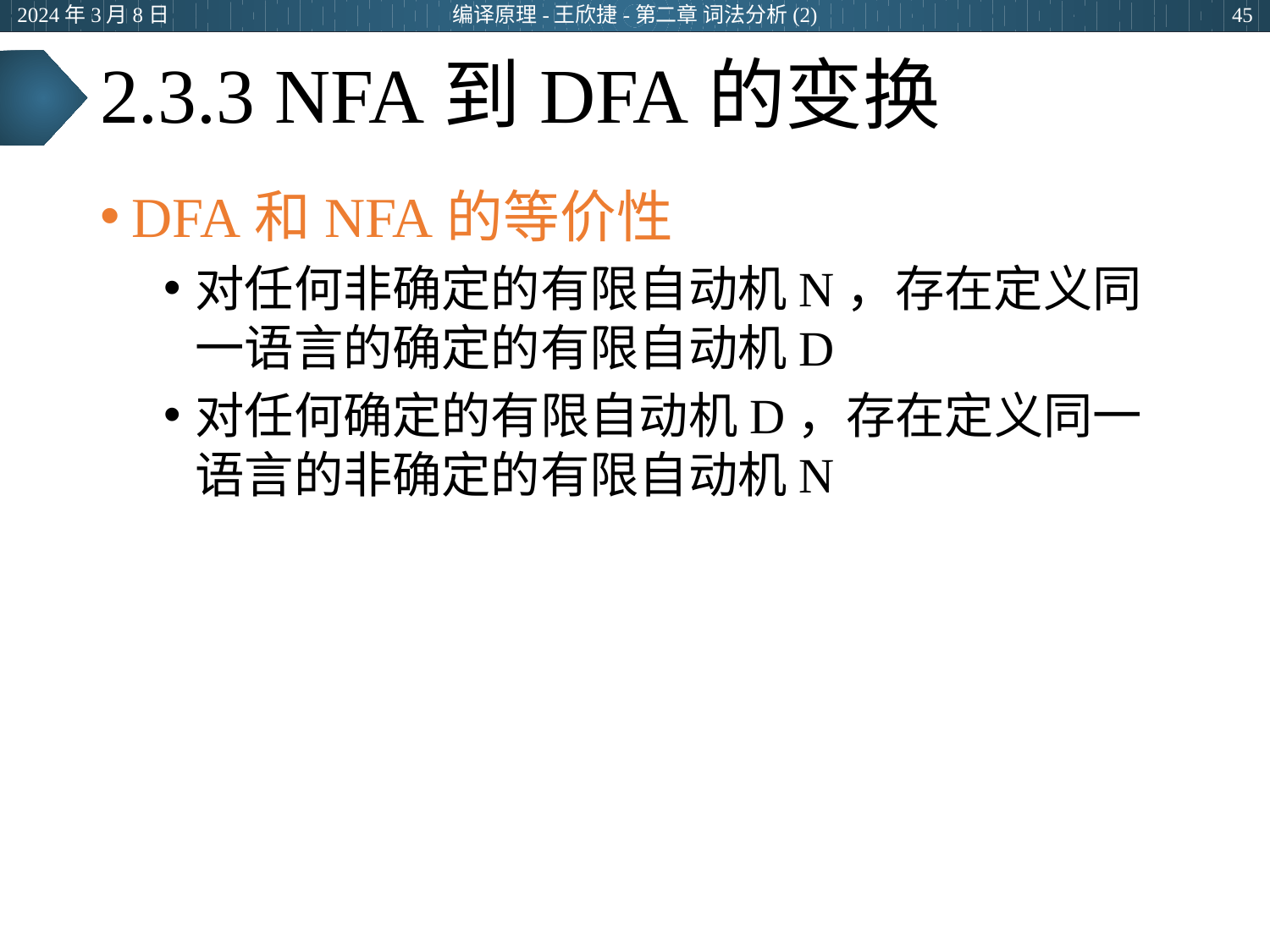

2024年3月8日
编译原理-王欣捷-第二章 词法分析(2)
45
# 2.3.3 NFA到DFA的变换
DFA和NFA的等价性
对任何非确定的有限自动机N，存在定义同一语言的确定的有限自动机D
对任何确定的有限自动机D，存在定义同一语言的非确定的有限自动机N